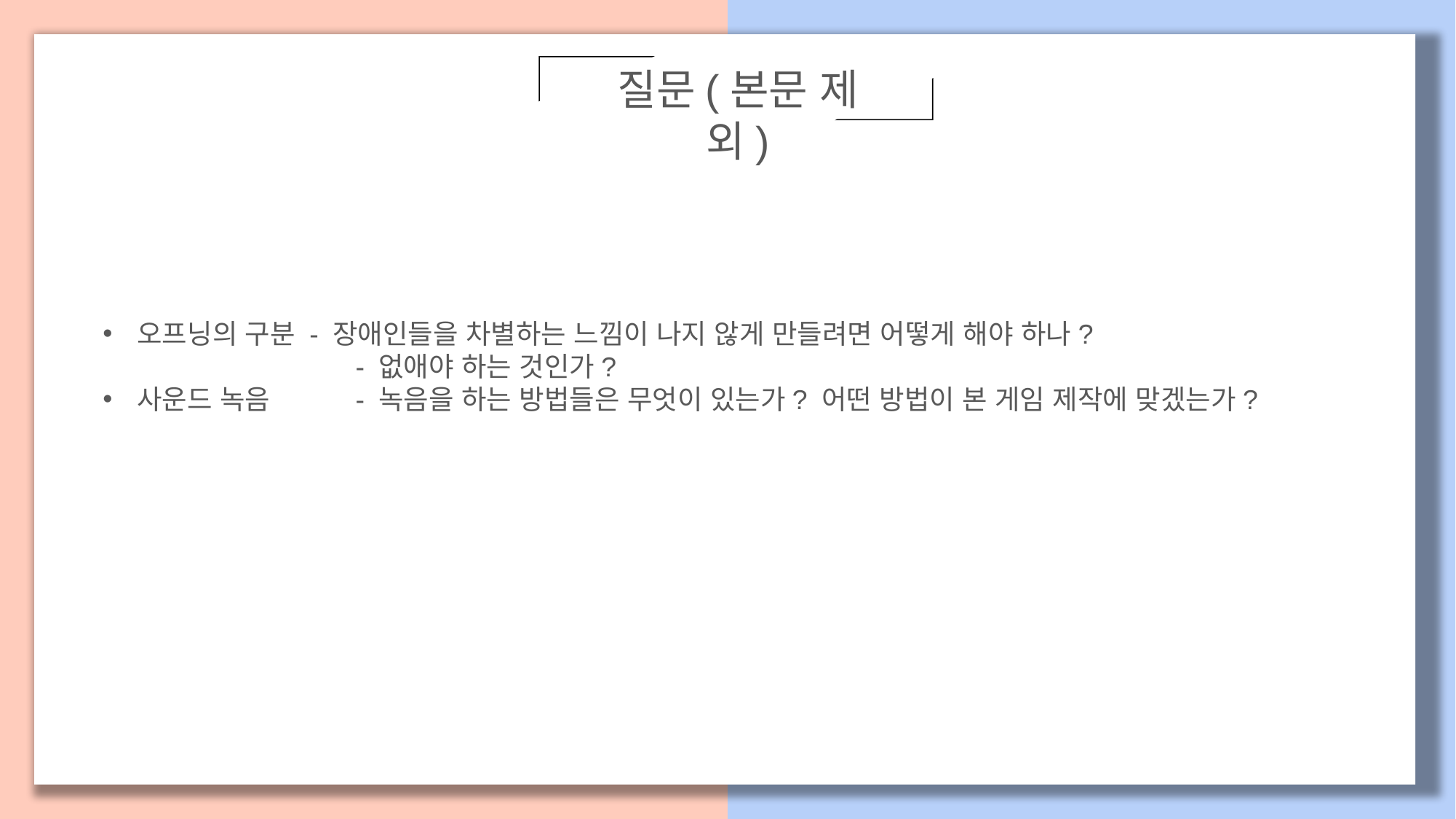

질문(본문 제외)

오프닝의 구분 - 장애인들을 차별하는 느낌이 나지 않게 만들려면 어떻게 해야 하나?
		- 없애야 하는 것인가?
사운드 녹음	- 녹음을 하는 방법들은 무엇이 있는가? 어떤 방법이 본 게임 제작에 맞겠는가?